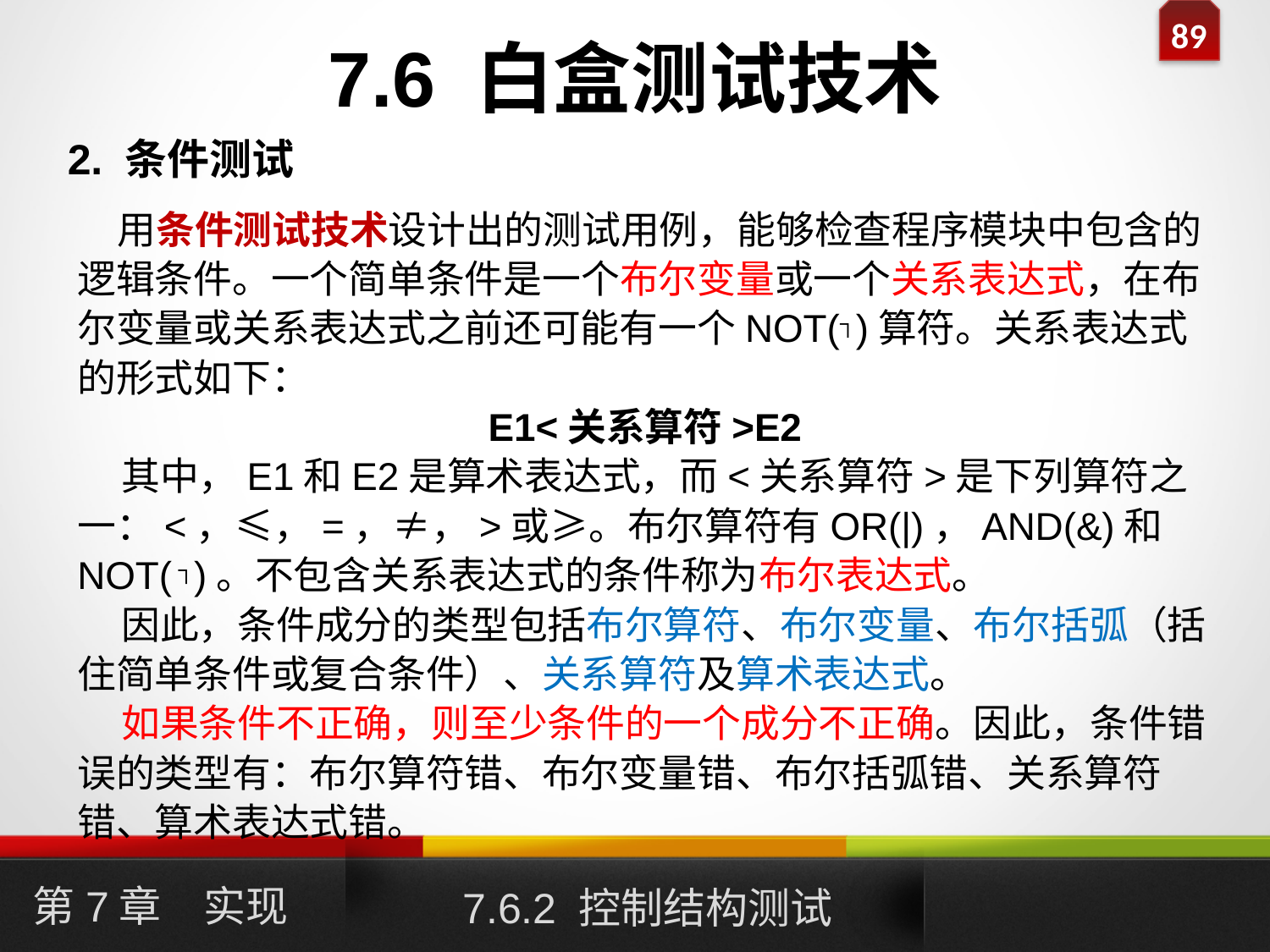

# 7.6 白盒测试技术
2. 条件测试
    用条件测试技术设计出的测试用例，能够检查程序模块中包含的逻辑条件。一个简单条件是一个布尔变量或一个关系表达式，在布尔变量或关系表达式之前还可能有一个NOT(┐)算符。关系表达式的形式如下：
E1<关系算符>E2
    其中，E1和E2是算术表达式，而<关系算符>是下列算符之一：<，≤，=，≠，>或≥。布尔算符有OR(|)，AND(&)和NOT( ┐)。不包含关系表达式的条件称为布尔表达式。
    因此，条件成分的类型包括布尔算符、布尔变量、布尔括弧（括住简单条件或复合条件）、关系算符及算术表达式。
    如果条件不正确，则至少条件的一个成分不正确。因此，条件错误的类型有：布尔算符错、布尔变量错、布尔括弧错、关系算符错、算术表达式错。
第7章　实现
7.6.2 控制结构测试